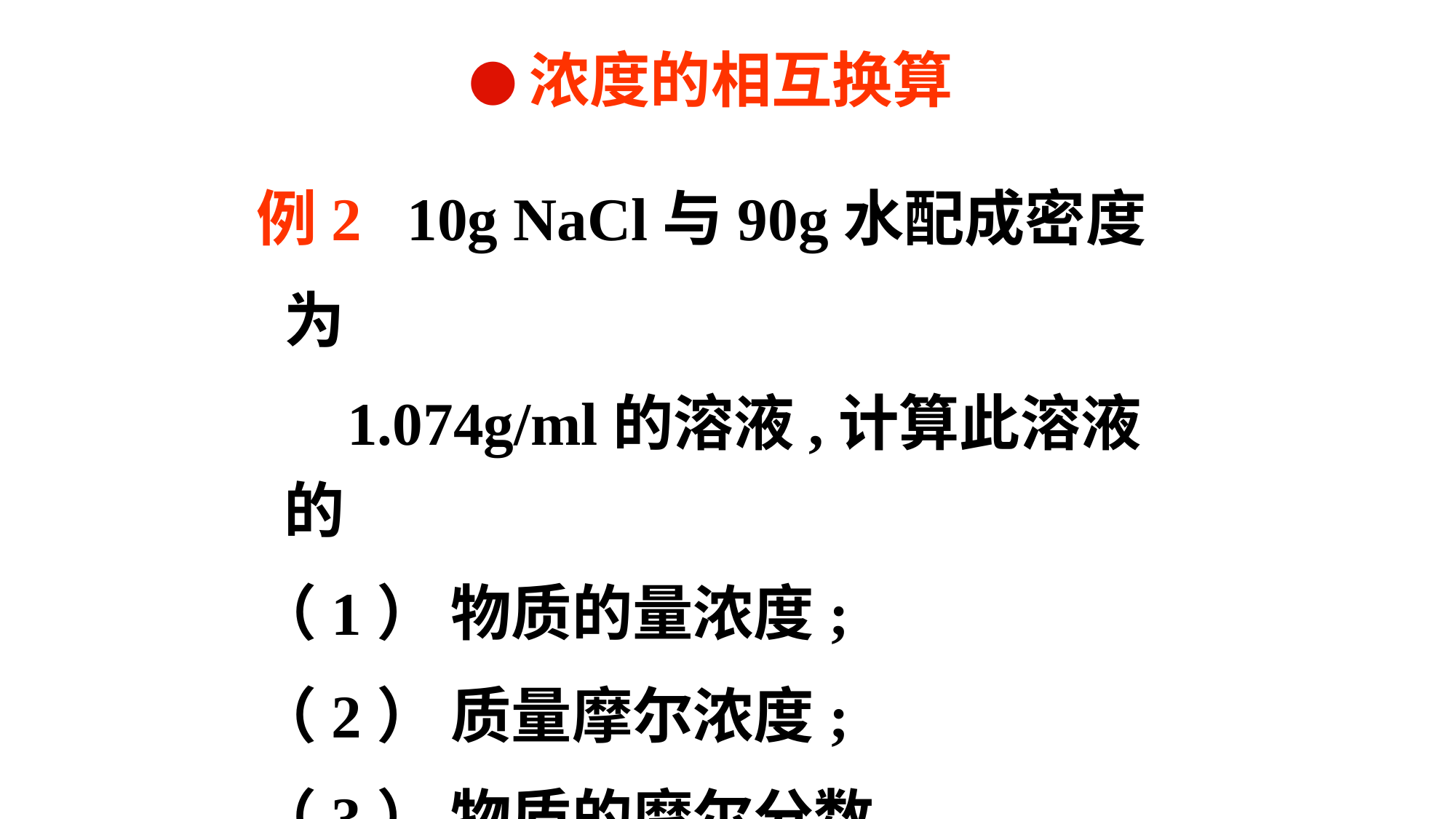

●浓度的相互换算
# 例2   10g NaCl与90g水配成密度为
      1.074g/ml的溶液,计算此溶液的
（1） 物质的量浓度;
（2） 质量摩尔浓度;
（3） 物质的摩尔分数.
2